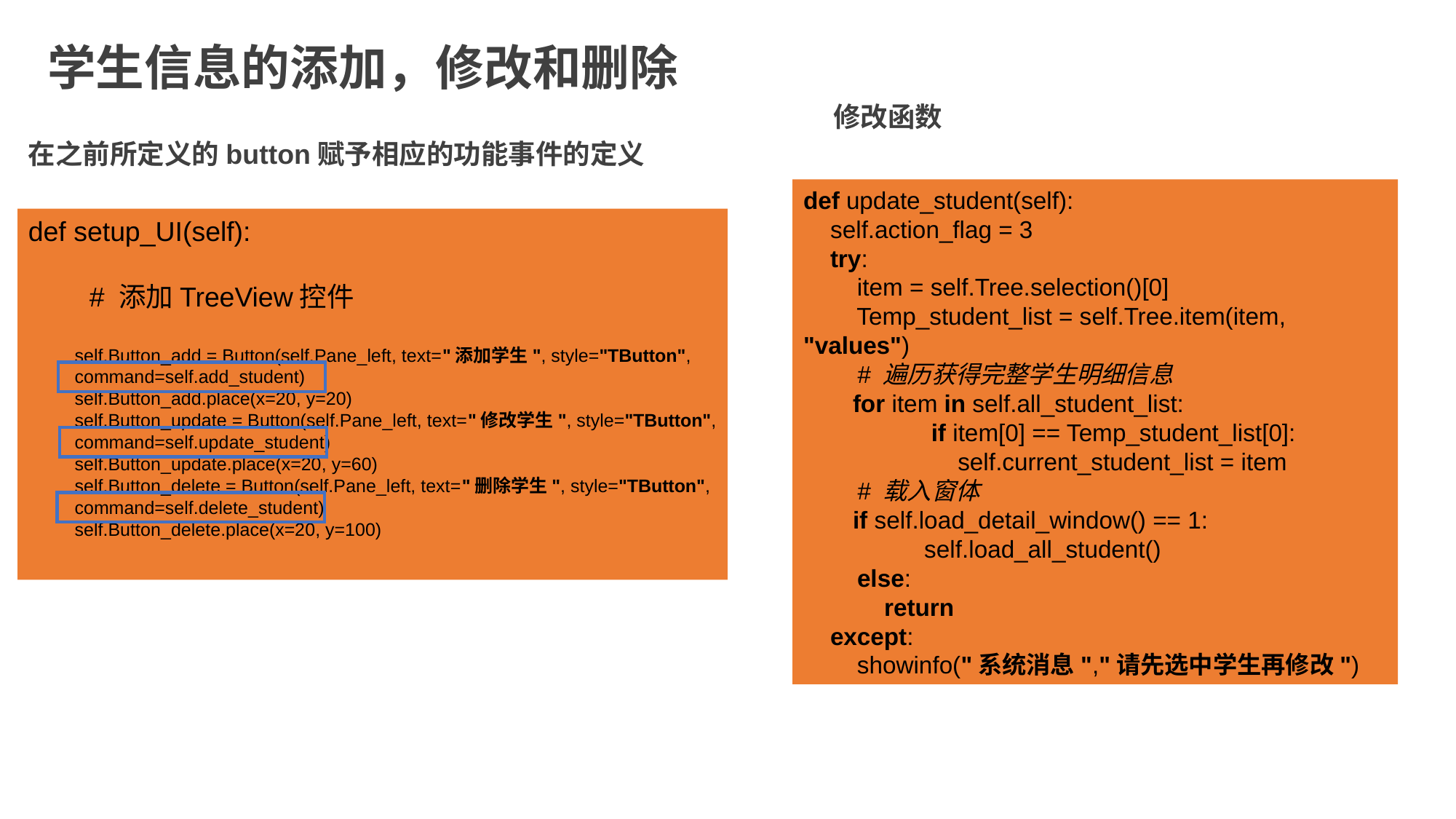

学生信息的添加，修改和删除
修改函数
在之前所定义的button赋予相应的功能事件的定义
def update_student(self):
    self.action_flag = 3
    try:
        item = self.Tree.selection()[0]
        Temp_student_list = self.Tree.item(item, "values")
        # 遍历获得完整学生明细信息
        for item in self.all_student_list:
                   if item[0] == Temp_student_list[0]:
                       self.current_student_list = item
        # 载入窗体
        if self.load_detail_window() == 1:
                  self.load_all_student()
        else:
            return
    except:
        showinfo("系统消息","请先选中学生再修改")
def setup_UI(self):

        # 添加TreeView控件

        …

        …

self.Button_add = Button(self.Pane_left, text="添加学生", style="TButton", command=self.add_student)
self.Button_add.place(x=20, y=20)
self.Button_update = Button(self.Pane_left, text="修改学生", style="TButton", command=self.update_student)
self.Button_update.place(x=20, y=60)
self.Button_delete = Button(self.Pane_left, text="删除学生", style="TButton", command=self.delete_student)
self.Button_delete.place(x=20, y=100)